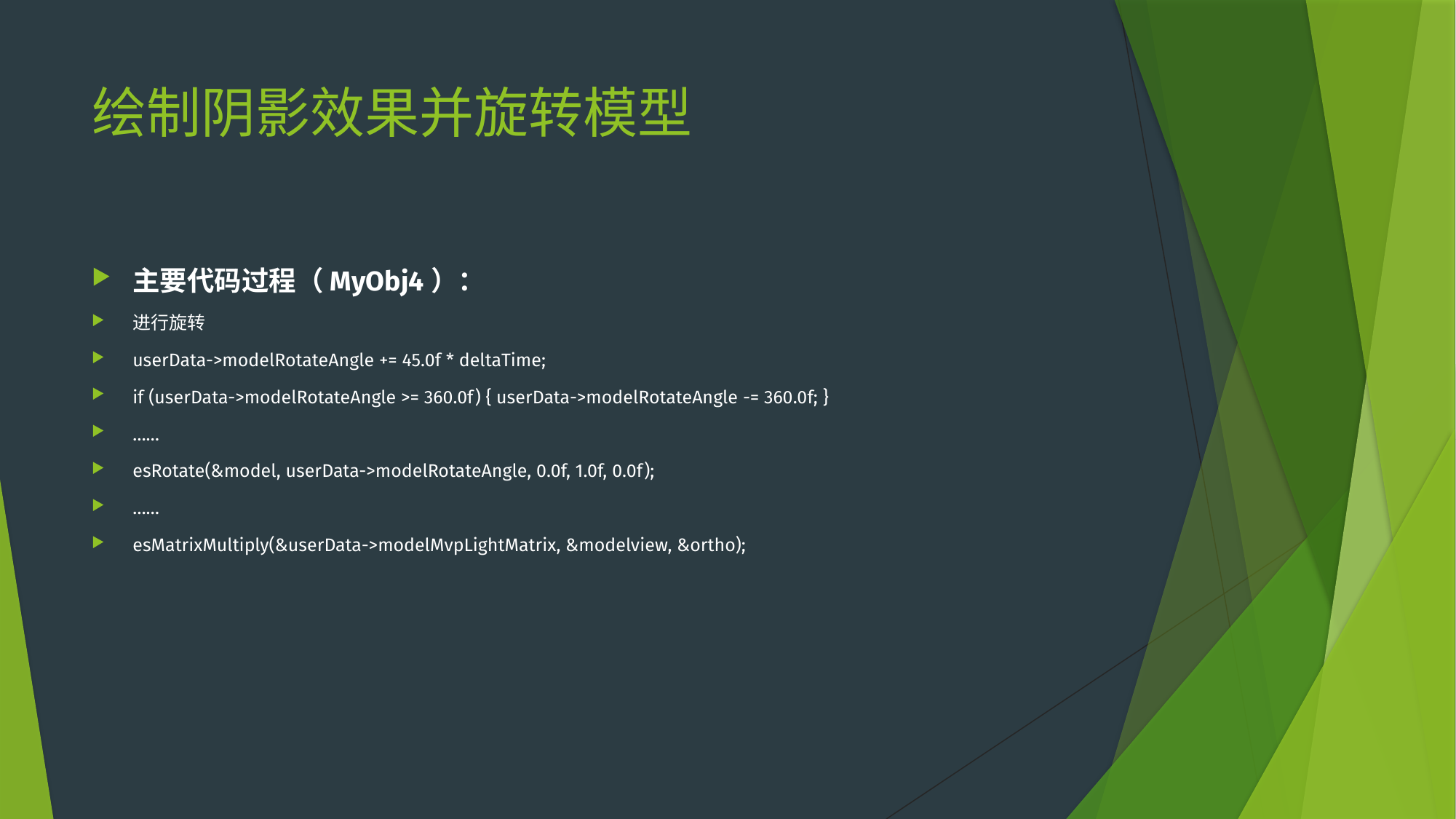

# 绘制阴影效果并旋转模型
主要代码过程（MyObj4）：
进行旋转
userData->modelRotateAngle += 45.0f * deltaTime;
if (userData->modelRotateAngle >= 360.0f) { userData->modelRotateAngle -= 360.0f; }
……
esRotate(&model, userData->modelRotateAngle, 0.0f, 1.0f, 0.0f);
……
esMatrixMultiply(&userData->modelMvpLightMatrix, &modelview, &ortho);